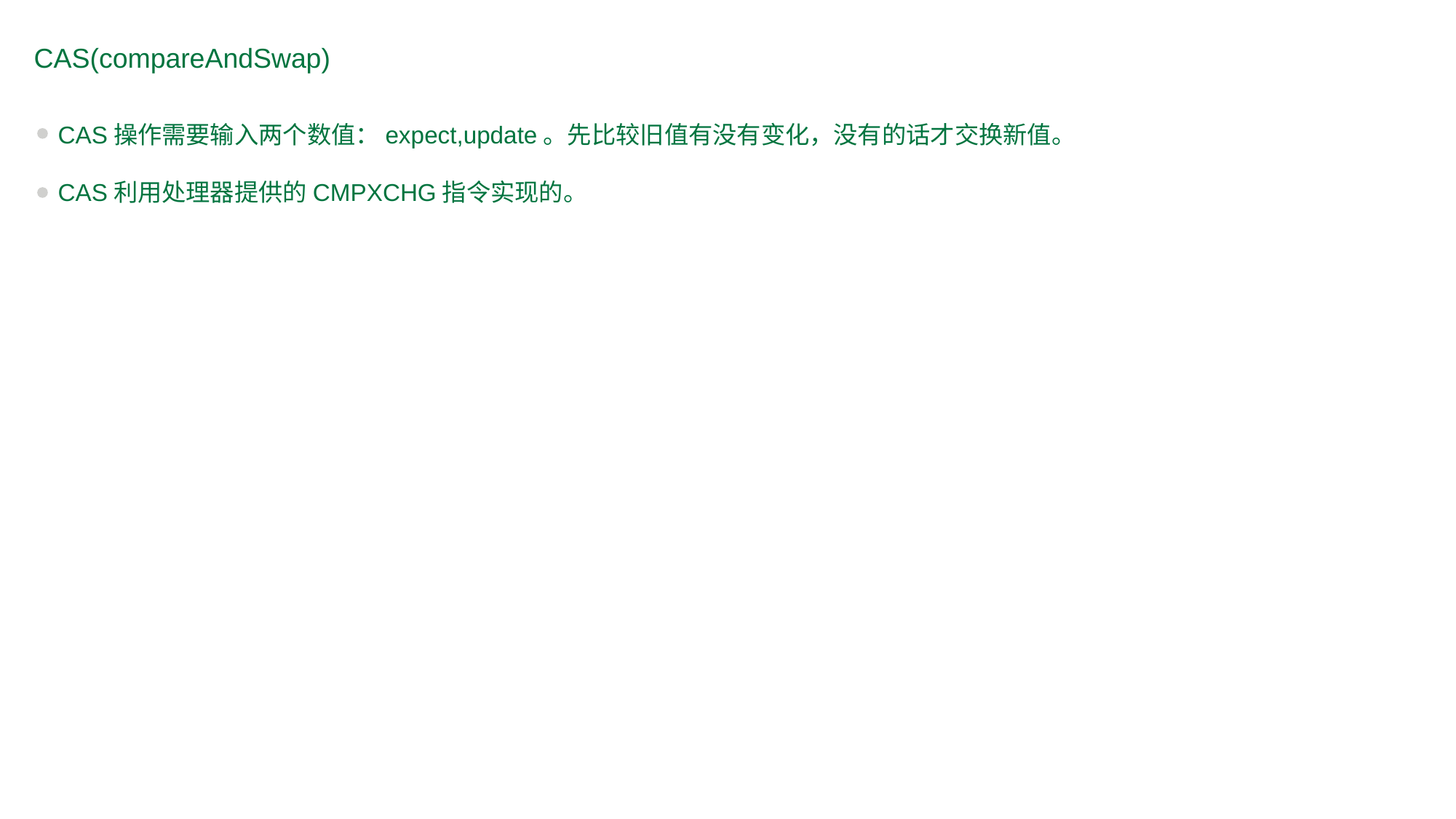

CAS(compareAndSwap)

CAS操作需要输入两个数值：expect,update。先比较旧值有没有变化，没有的话才交换新值。

CAS利用处理器提供的CMPXCHG指令实现的。